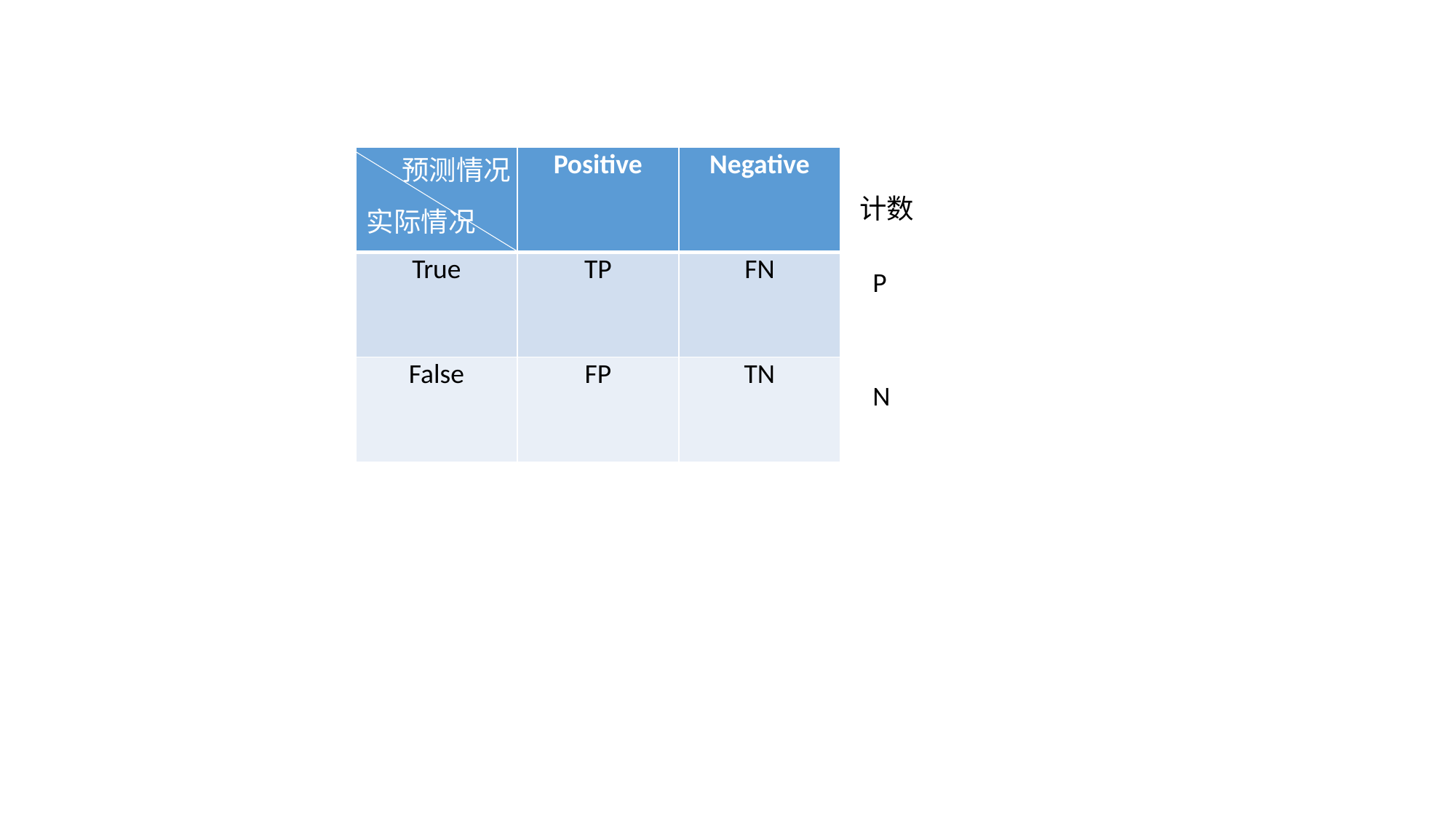

|  | Positive | Negative |
| --- | --- | --- |
| True | TP | FN |
| False | FP | TN |
预测情况
计数
实际情况
P
N